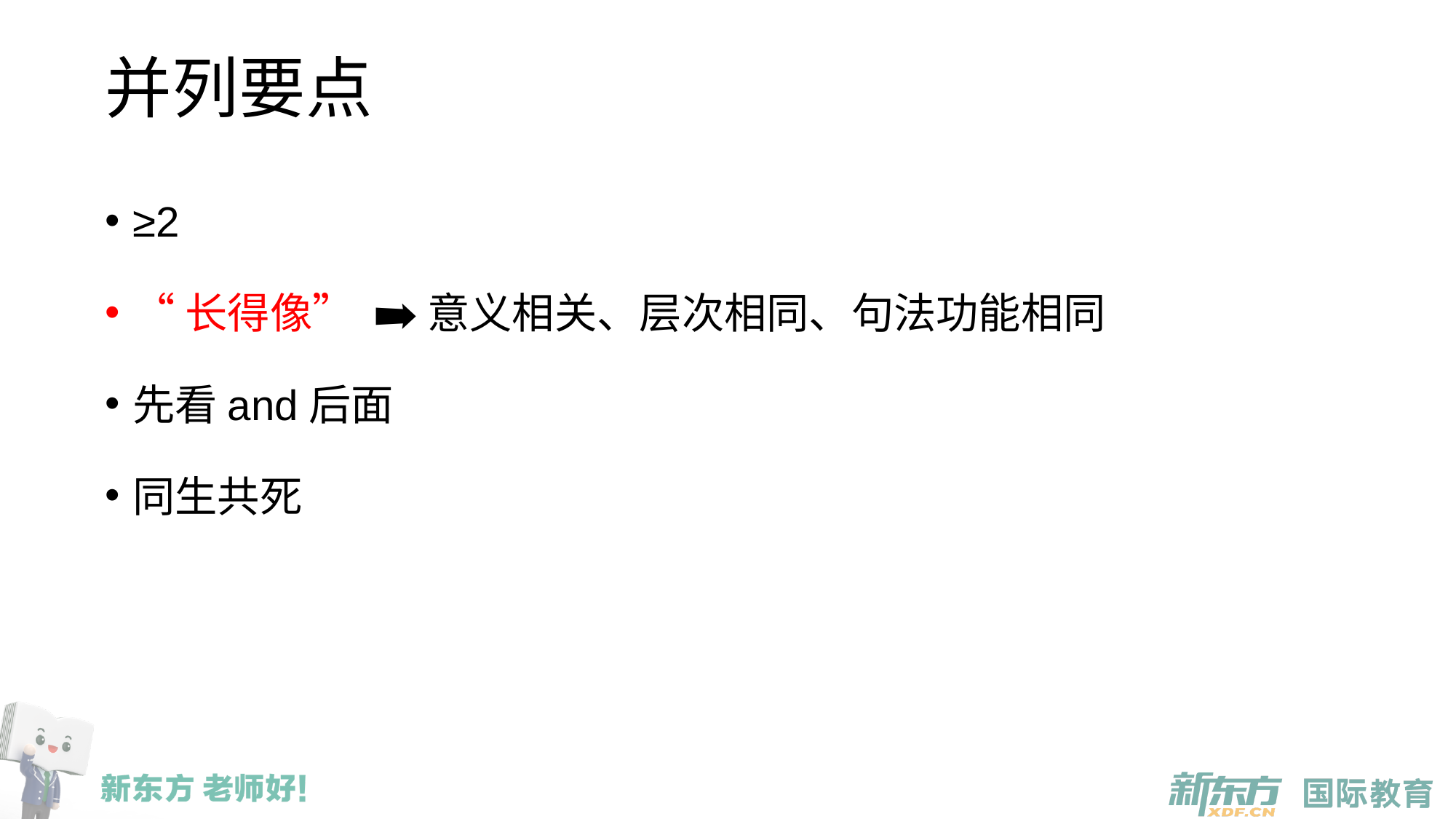

# 并列要点
≥2
“长得像”  ➡ 意义相关、层次相同、句法功能相同
先看and后面
同生共死